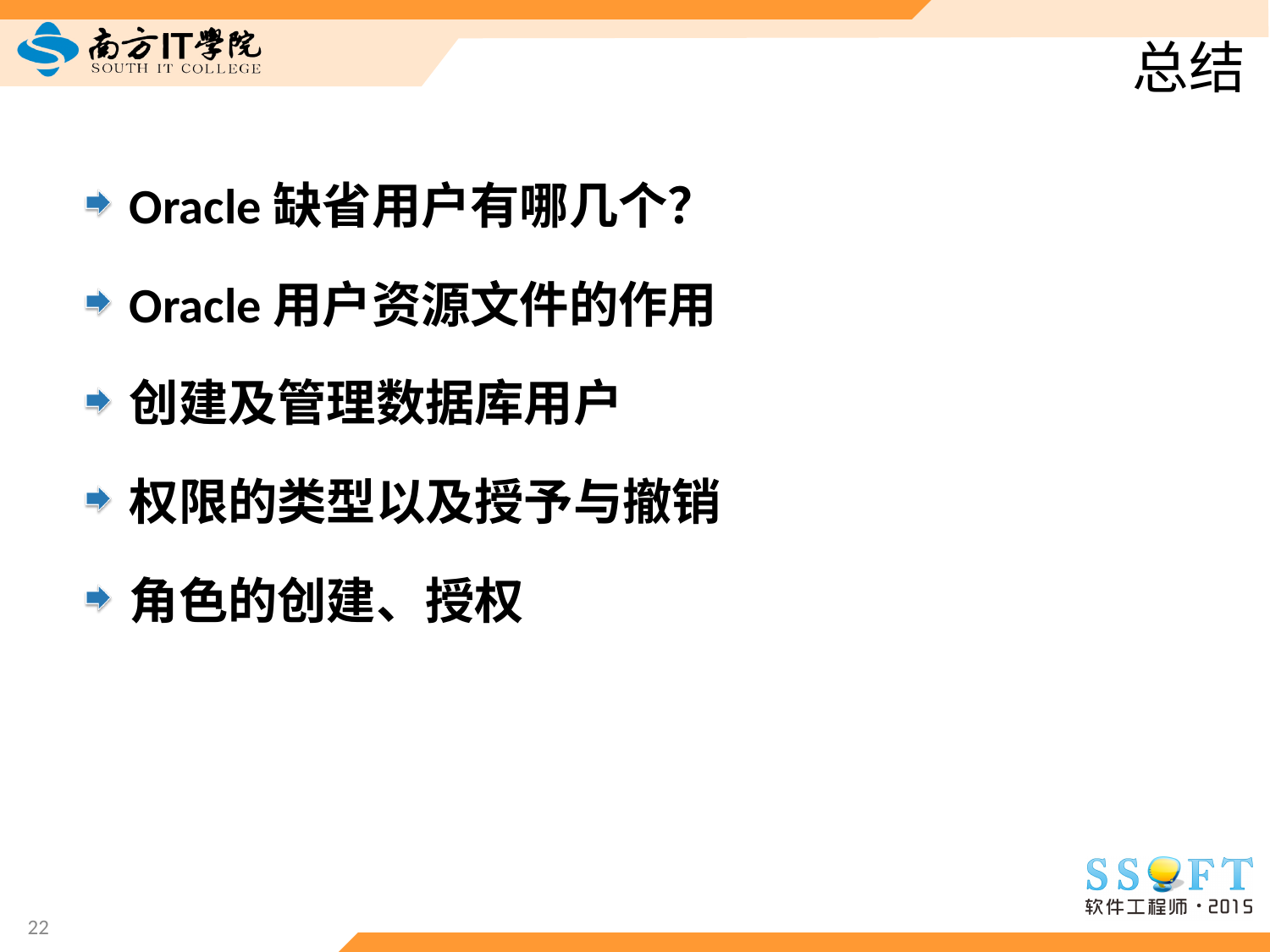

# 总结
Oracle缺省用户有哪几个？
Oracle用户资源文件的作用
创建及管理数据库用户
权限的类型以及授予与撤销
角色的创建、授权
22